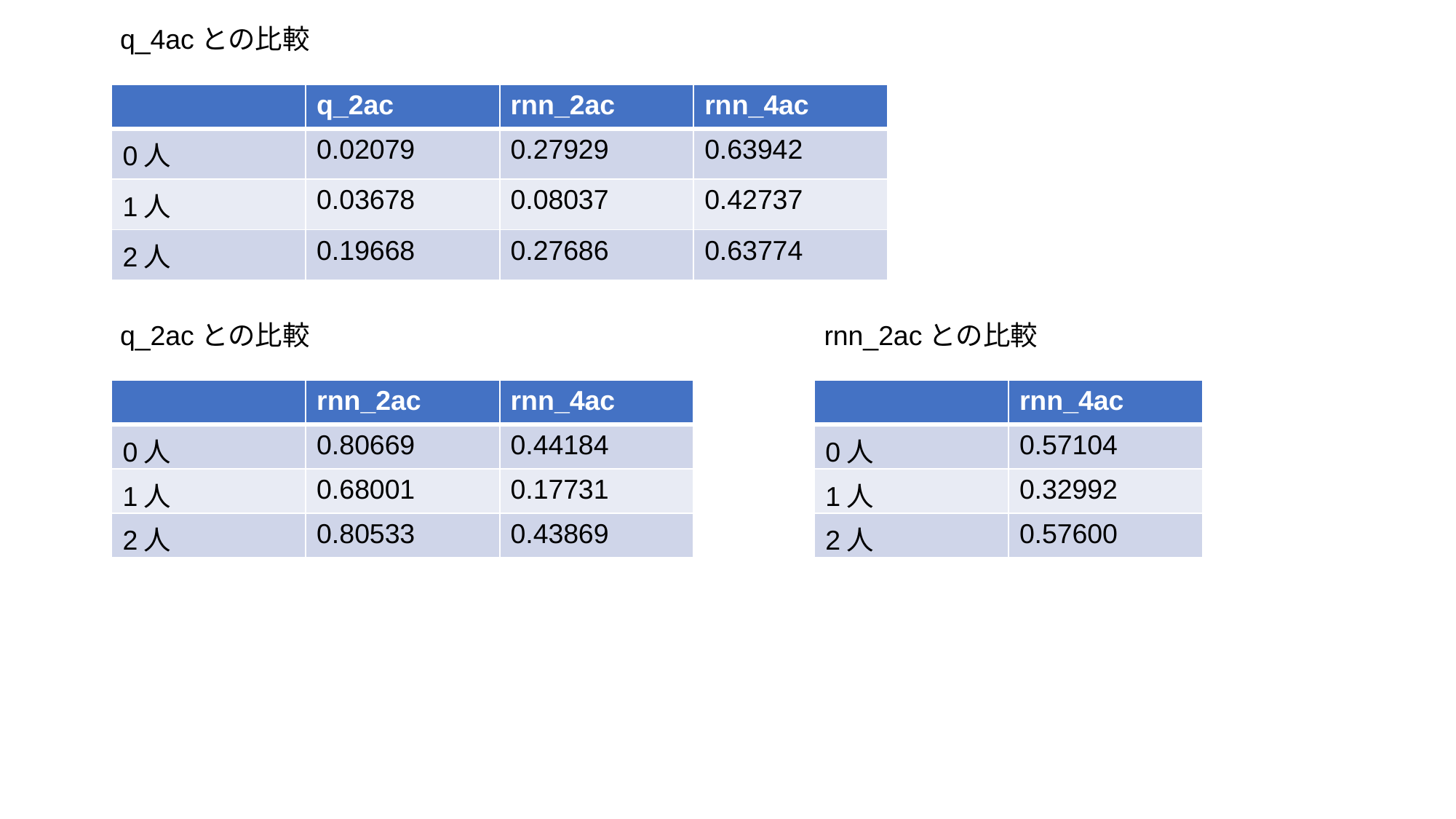

q_4acとの比較
|  | q\_2ac | rnn\_2ac | rnn\_4ac |
| --- | --- | --- | --- |
| 0人 | 0.02079 | 0.27929 | 0.63942 |
| 1人 | 0.03678 | 0.08037 | 0.42737 |
| 2人 | 0.19668 | 0.27686 | 0.63774 |
q_2acとの比較
rnn_2acとの比較
|  | rnn\_2ac | rnn\_4ac |
| --- | --- | --- |
| 0人 | 0.80669 | 0.44184 |
| 1人 | 0.68001 | 0.17731 |
| 2人 | 0.80533 | 0.43869 |
|  | rnn\_4ac |
| --- | --- |
| 0人 | 0.57104 |
| 1人 | 0.32992 |
| 2人 | 0.57600 |